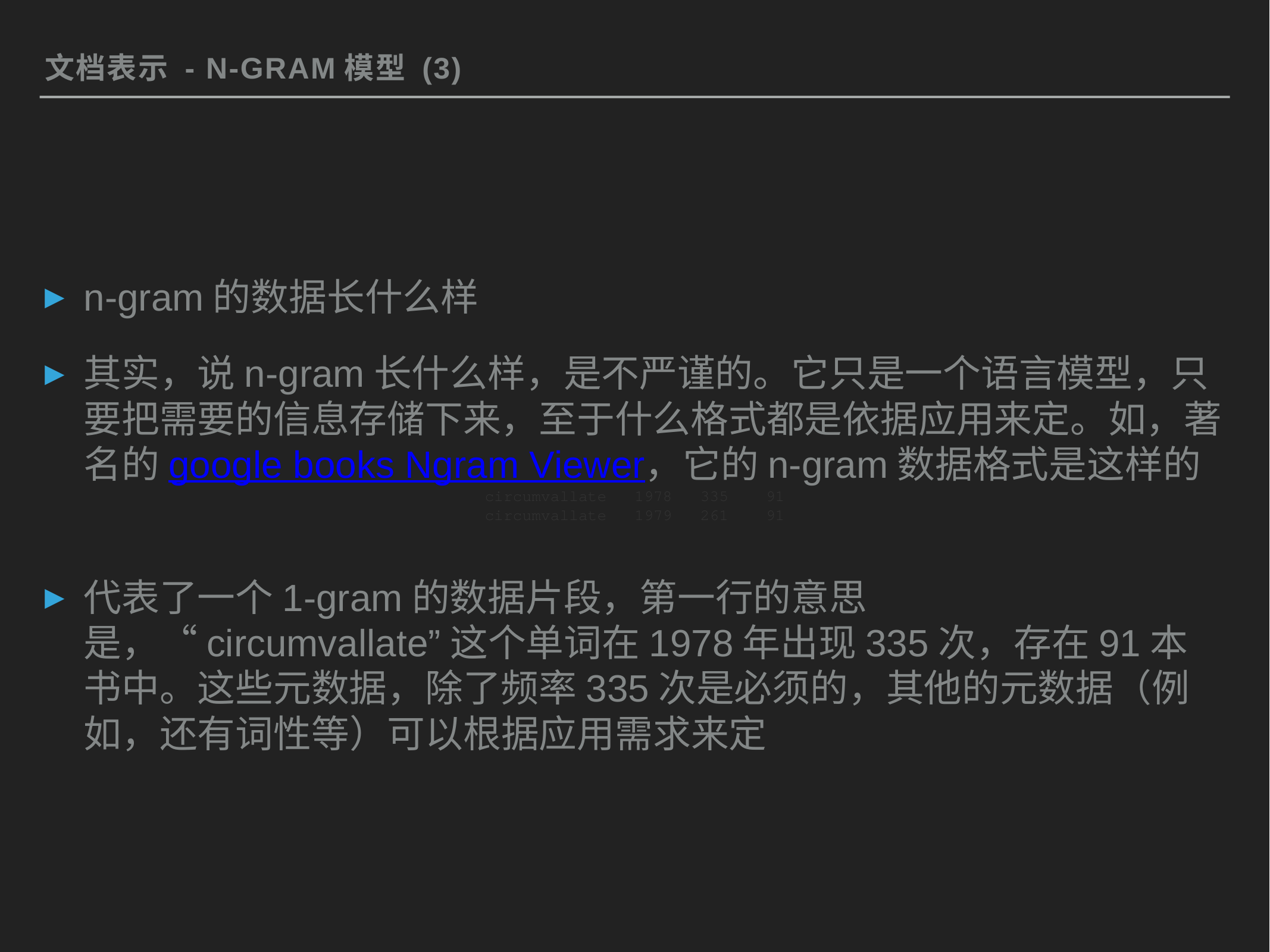

文档表示 - N-Gram模型 (3)
n-gram的数据长什么样
其实，说n-gram长什么样，是不严谨的。它只是一个语言模型，只要把需要的信息存储下来，至于什么格式都是依据应用来定。如，著名的google books Ngram Viewer，它的n-gram数据格式是这样的
circumvallate   1978   335    91
circumvallate   1979   261    91

代表了一个1-gram的数据片段，第一行的意思是，“circumvallate”这个单词在1978年出现335次，存在91本书中。这些元数据，除了频率335次是必须的，其他的元数据（例如，还有词性等）可以根据应用需求来定